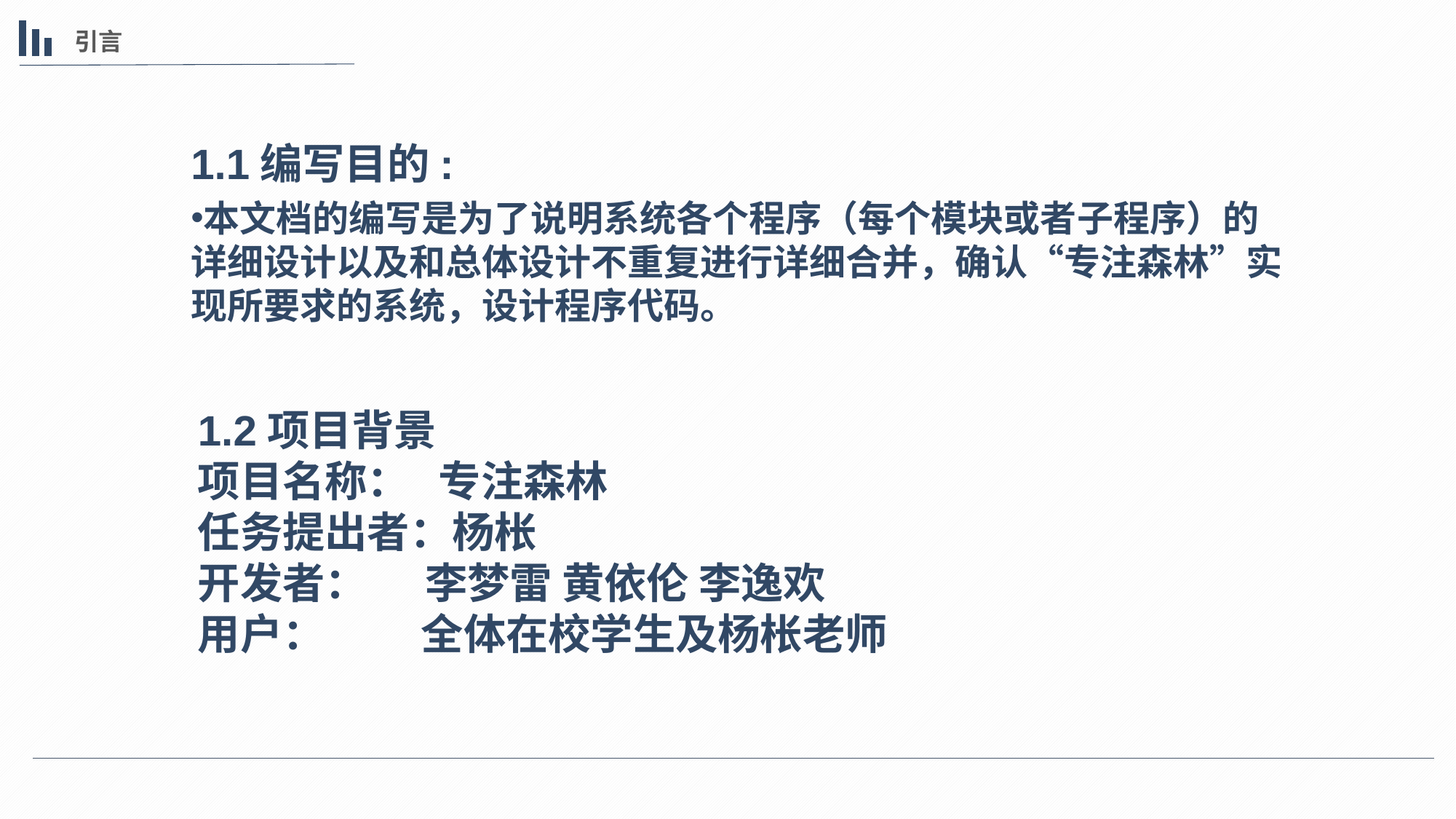

引言

1.1编写目的:
本文档的编写是为了说明系统各个程序（每个模块或者子程序）的详细设计以及和总体设计不重复进行详细合并，确认“专注森林”实现所要求的系统，设计程序代码。
1.2项目背景
项目名称：   专注森林
任务提出者：杨枨
开发者：      李梦雷 黄依伦 李逸欢
用户：          全体在校学生及杨枨老师